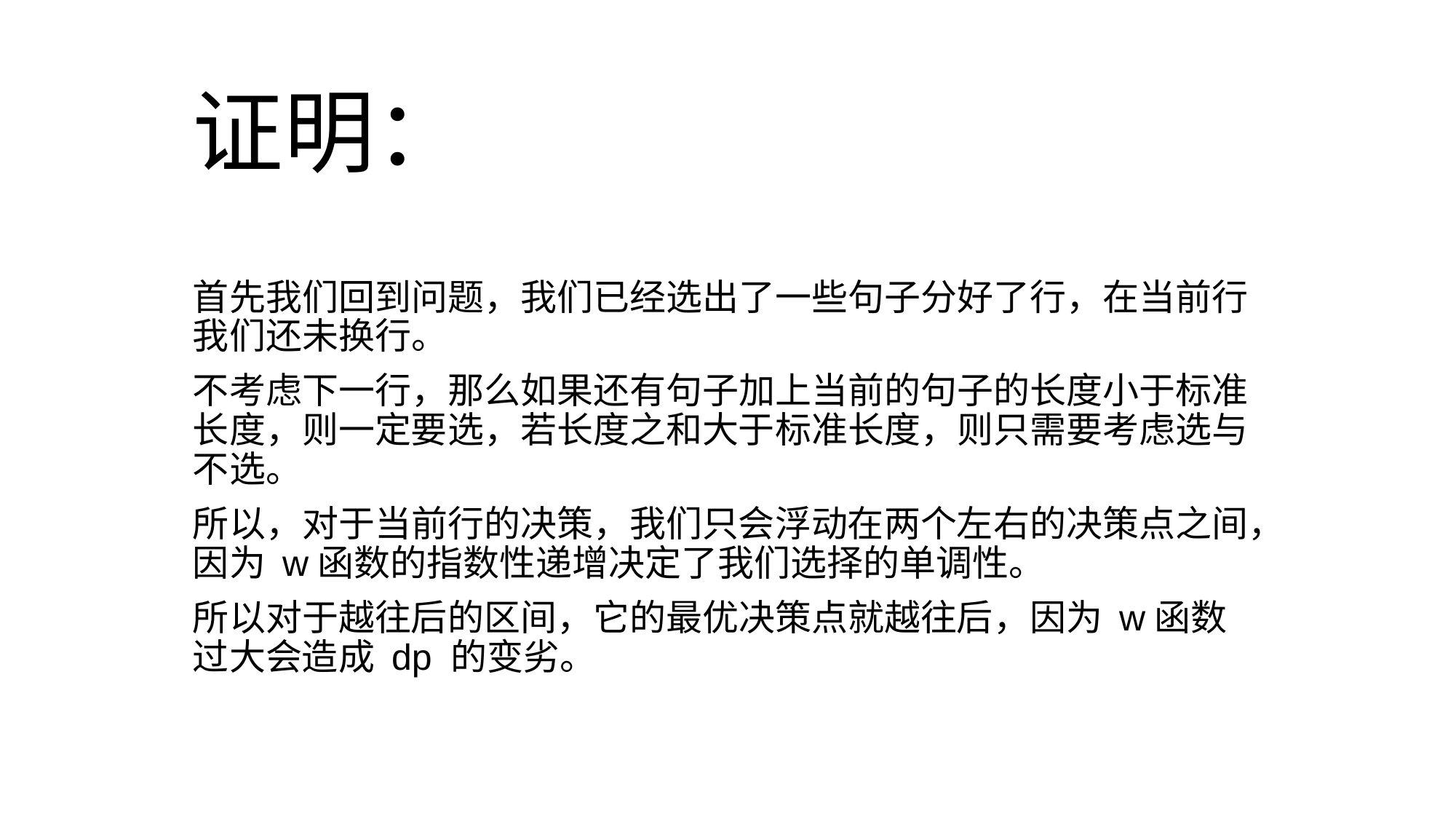

# 证明：
首先我们回到问题，我们已经选出了一些句子分好了行，在当前行我们还未换行。
不考虑下一行，那么如果还有句子加上当前的句子的长度小于标准长度，则一定要选，若长度之和大于标准长度，则只需要考虑选与不选。
所以，对于当前行的决策，我们只会浮动在两个左右的决策点之间，因为 w函数的指数性递增决定了我们选择的单调性。
所以对于越往后的区间，它的最优决策点就越往后，因为 w函数过大会造成 dp 的变劣。